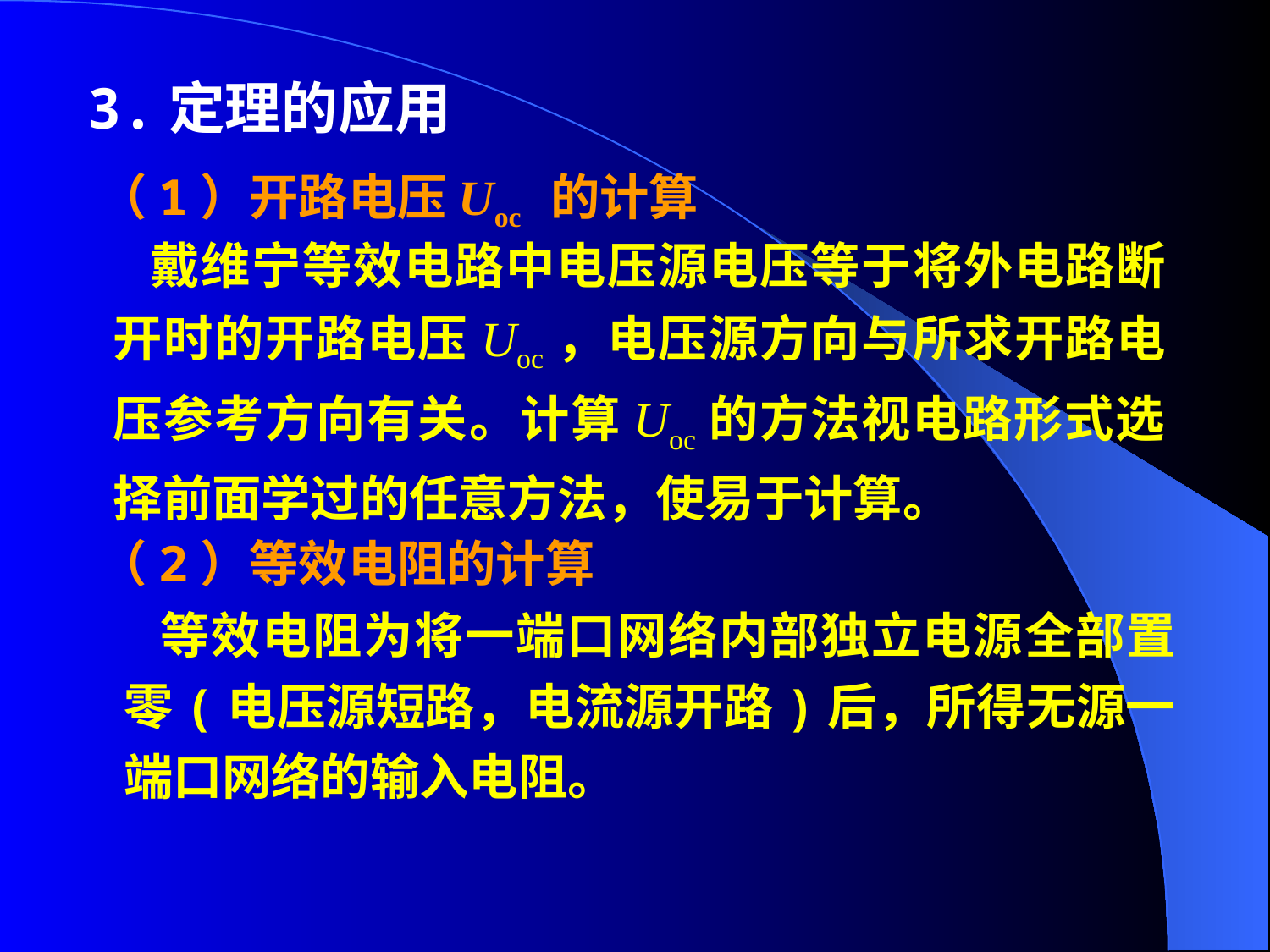

3.定理的应用
（1）开路电压Uoc 的计算
       戴维宁等效电路中电压源电压等于将外电路断开时的开路电压Uoc，电压源方向与所求开路电压参考方向有关。计算Uoc的方法视电路形式选择前面学过的任意方法，使易于计算。
（2）等效电阻的计算
       等效电阻为将一端口网络内部独立电源全部置零(电压源短路，电流源开路)后，所得无源一端口网络的输入电阻。